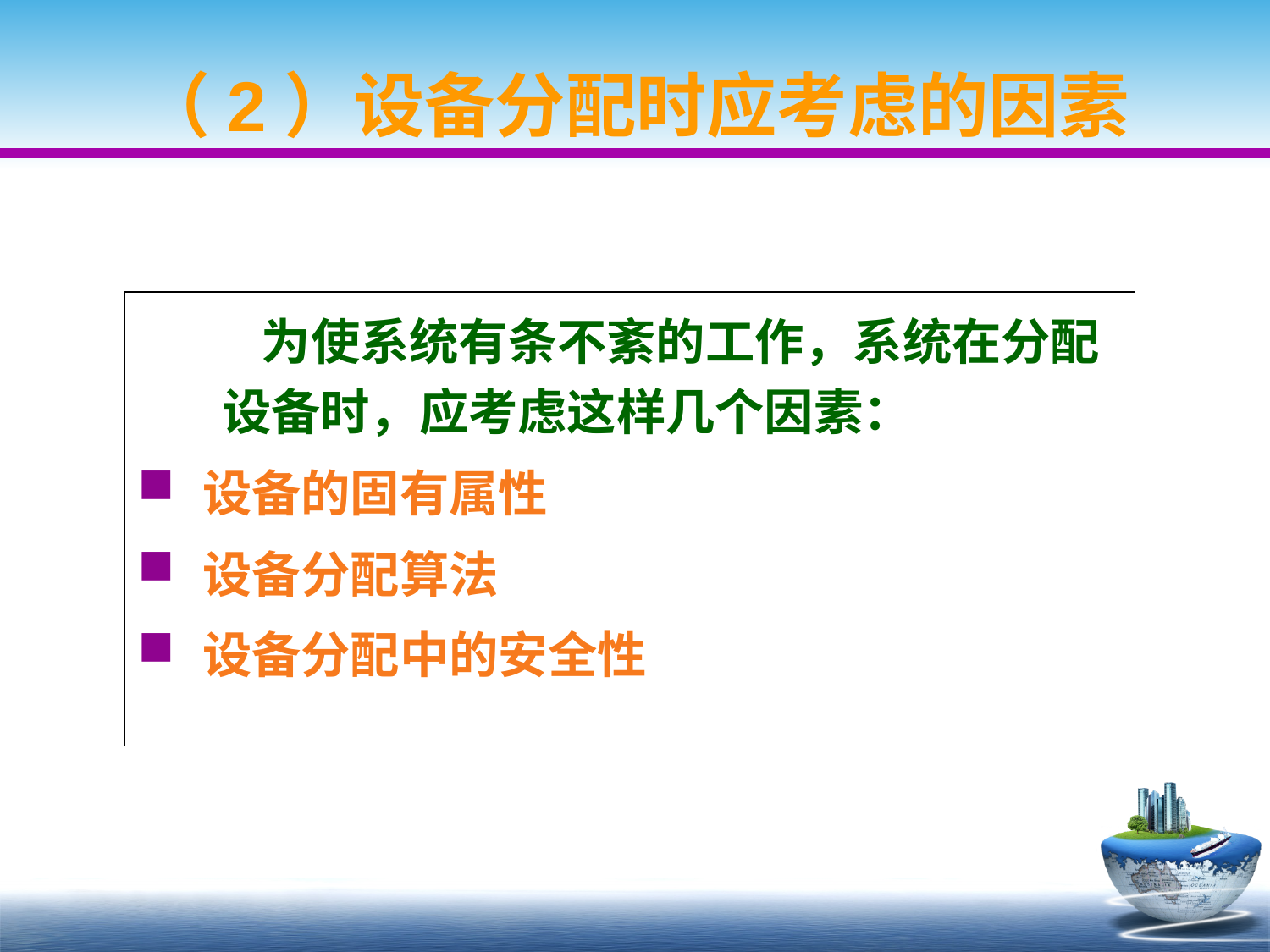

# （2）设备分配时应考虑的因素

          为使系统有条不紊的工作，系统在分配设备时，应考虑这样几个因素：
设备的固有属性
设备分配算法
设备分配中的安全性